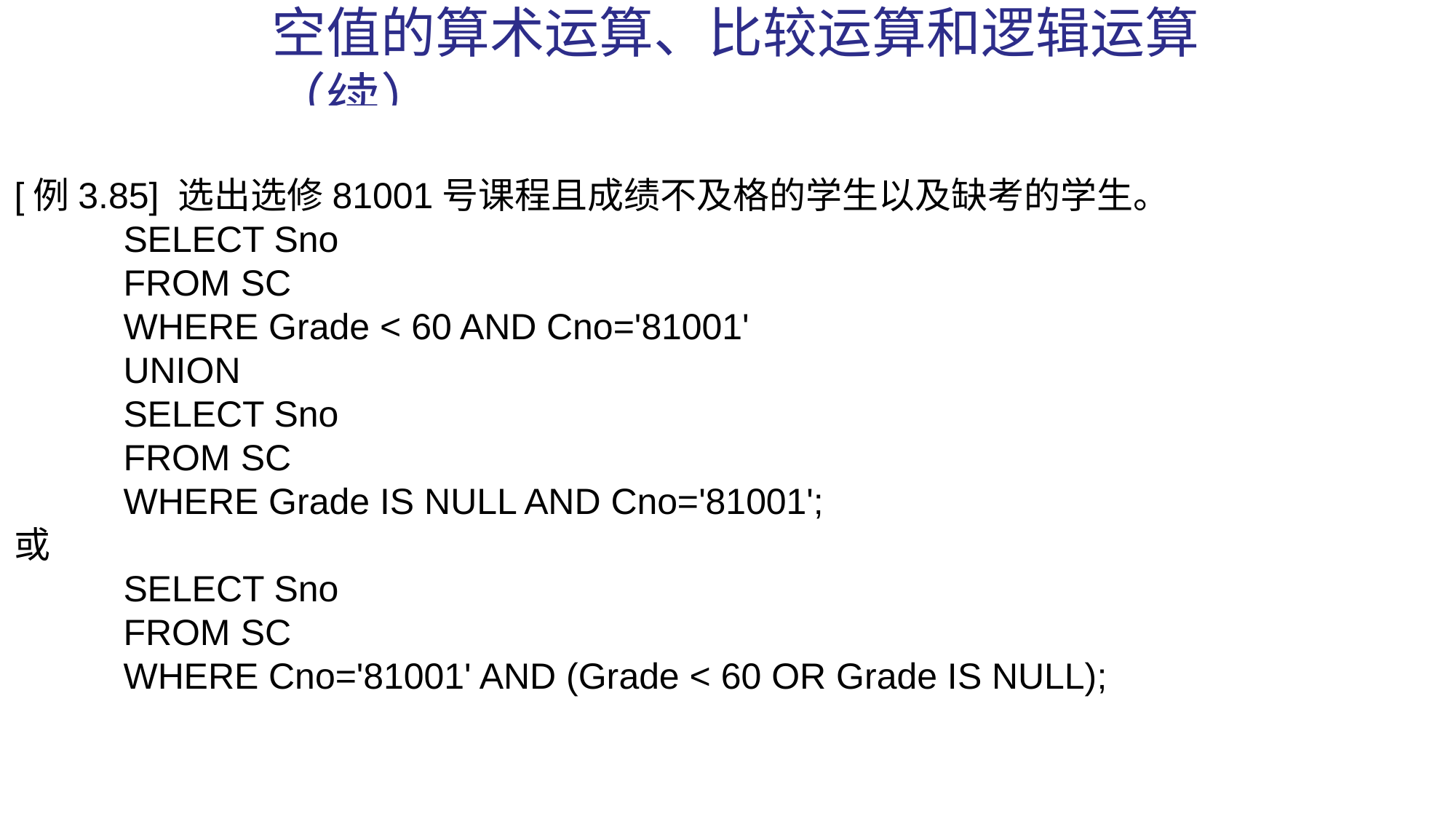

空值的算术运算、比较运算和逻辑运算（续）
[例3.85] 选出选修81001号课程且成绩不及格的学生以及缺考的学生。
	SELECT Sno
	FROM SC
	WHERE Grade < 60 AND Cno='81001'
	UNION
	SELECT Sno
	FROM SC
	WHERE Grade IS NULL AND Cno='81001';
或
	SELECT Sno
	FROM SC
	WHERE Cno='81001' AND (Grade < 60 OR Grade IS NULL);